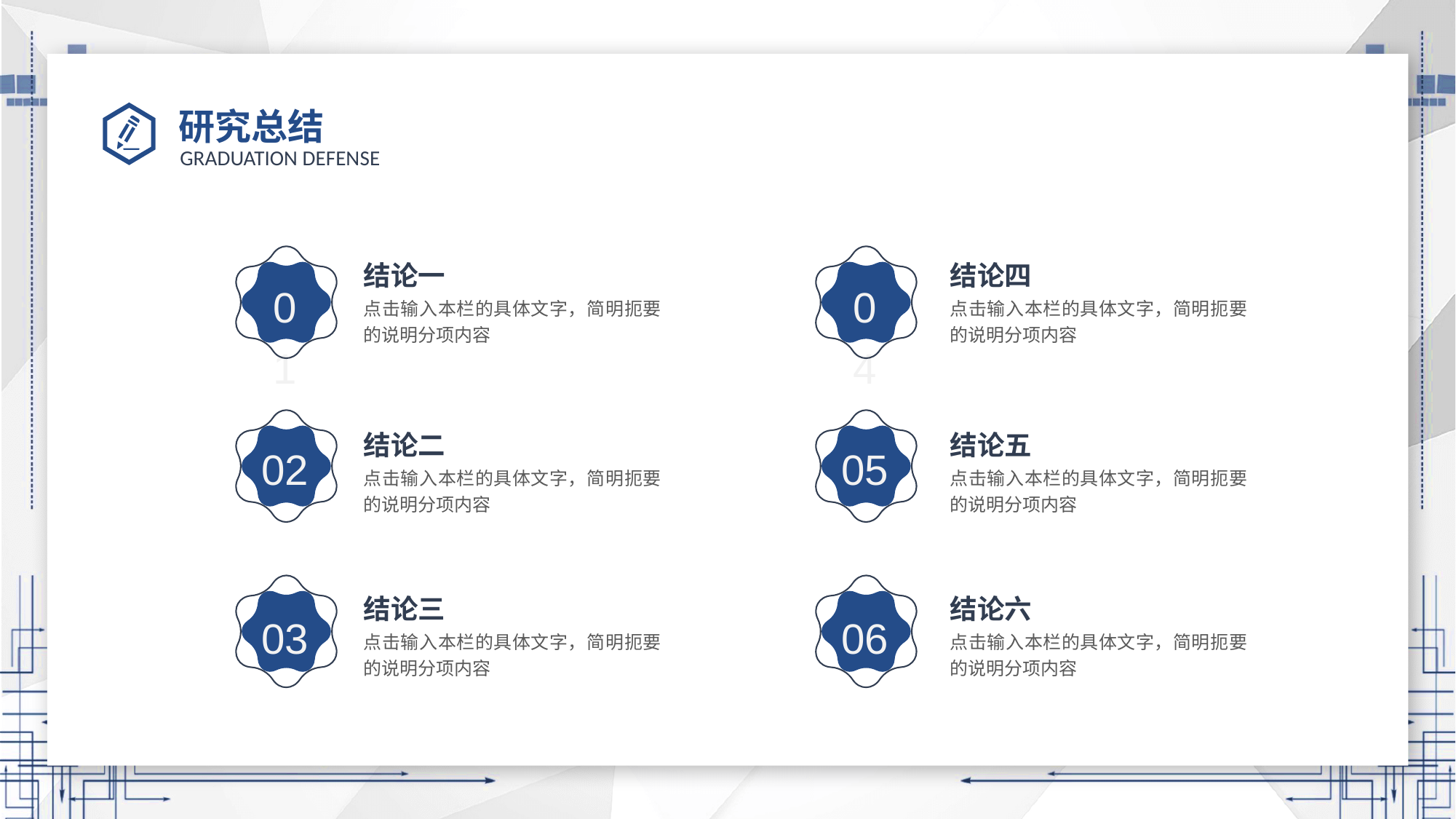

# 研究总结

01

04
结论一
结论四
点击输入本栏的具体文字，简明扼要的说明分项内容
点击输入本栏的具体文字，简明扼要的说明分项内容

02

05
结论二
结论五
点击输入本栏的具体文字，简明扼要的说明分项内容
点击输入本栏的具体文字，简明扼要的说明分项内容

03

06
结论三
结论六
点击输入本栏的具体文字，简明扼要的说明分项内容
点击输入本栏的具体文字，简明扼要的说明分项内容